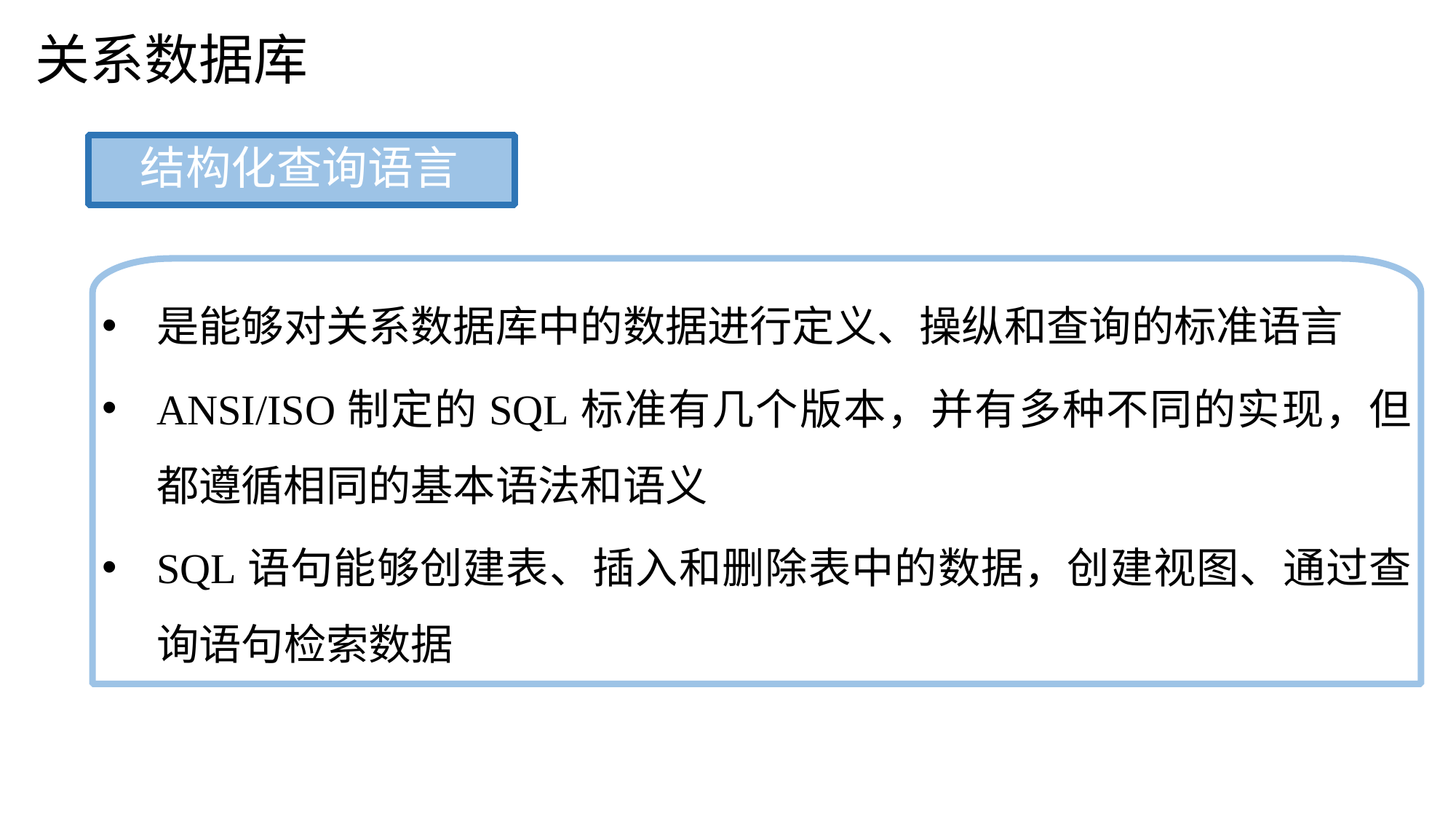

关系数据库
结构化查询语言
是能够对关系数据库中的数据进行定义、操纵和查询的标准语言
ANSI/ISO制定的SQL标准有几个版本，并有多种不同的实现，但都遵循相同的基本语法和语义
SQL语句能够创建表、插入和删除表中的数据，创建视图、通过查询语句检索数据